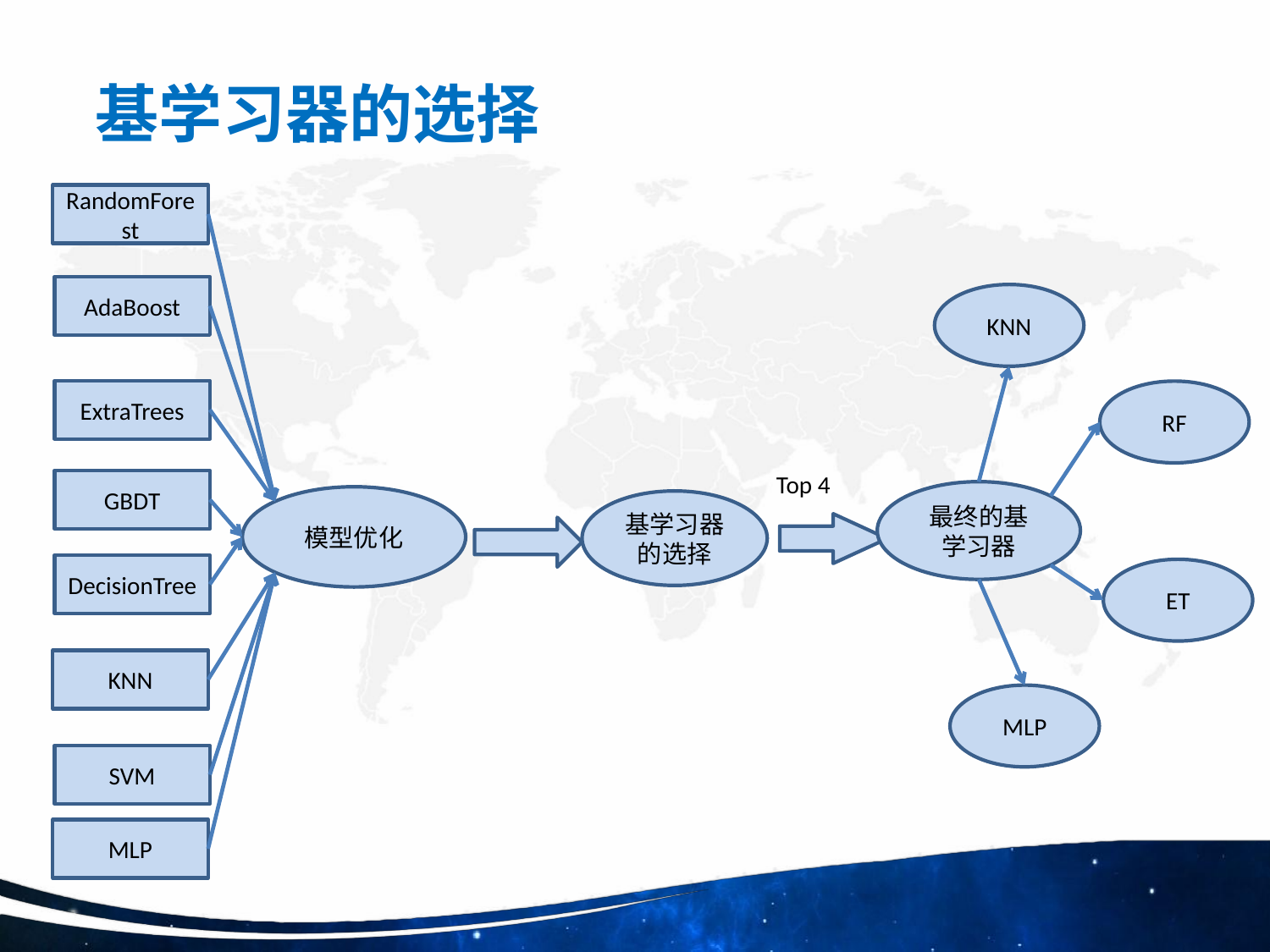

# 基学习器的选择
RandomForest
AdaBoost
KNN
ExtraTrees
RF
Top 4
GBDT
最终的基学习器
模型优化
基学习器的选择

DecisionTree
ET
KNN
MLP
SVM
MLP